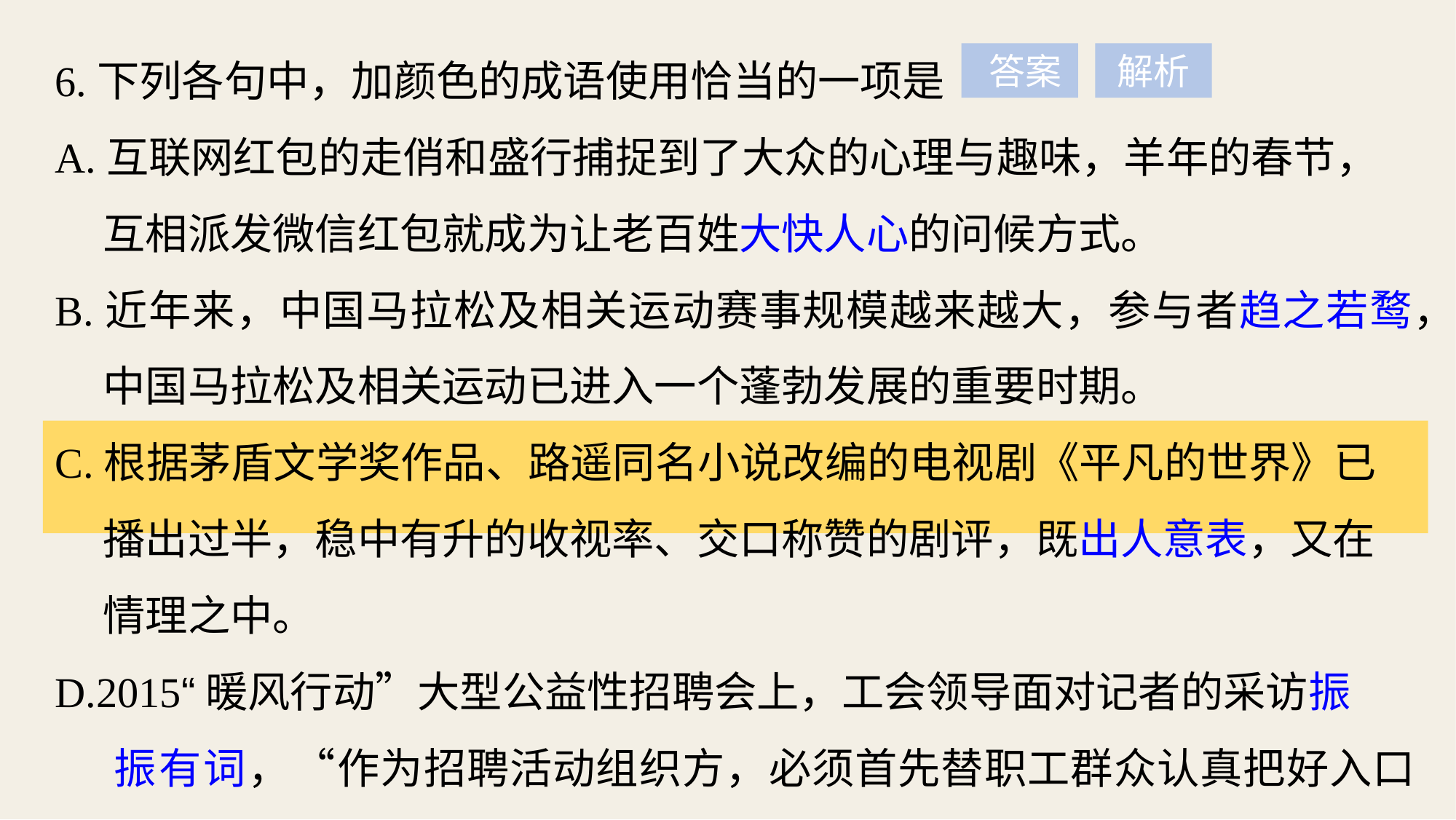

6.下列各句中，加颜色的成语使用恰当的一项是
A.互联网红包的走俏和盛行捕捉到了大众的心理与趣味，羊年的春节，
    互相派发微信红包就成为让老百姓大快人心的问候方式。
B.近年来，中国马拉松及相关运动赛事规模越来越大，参与者趋之若鹜，
    中国马拉松及相关运动已进入一个蓬勃发展的重要时期。
C.根据茅盾文学奖作品、路遥同名小说改编的电视剧《平凡的世界》已
    播出过半，稳中有升的收视率、交口称赞的剧评，既出人意表，又在
    情理之中。
D.2015“暖风行动”大型公益性招聘会上，工会领导面对记者的采访振
    振有词，“作为招聘活动组织方，必须首先替职工群众认真把好入口关”。
 答案
解析